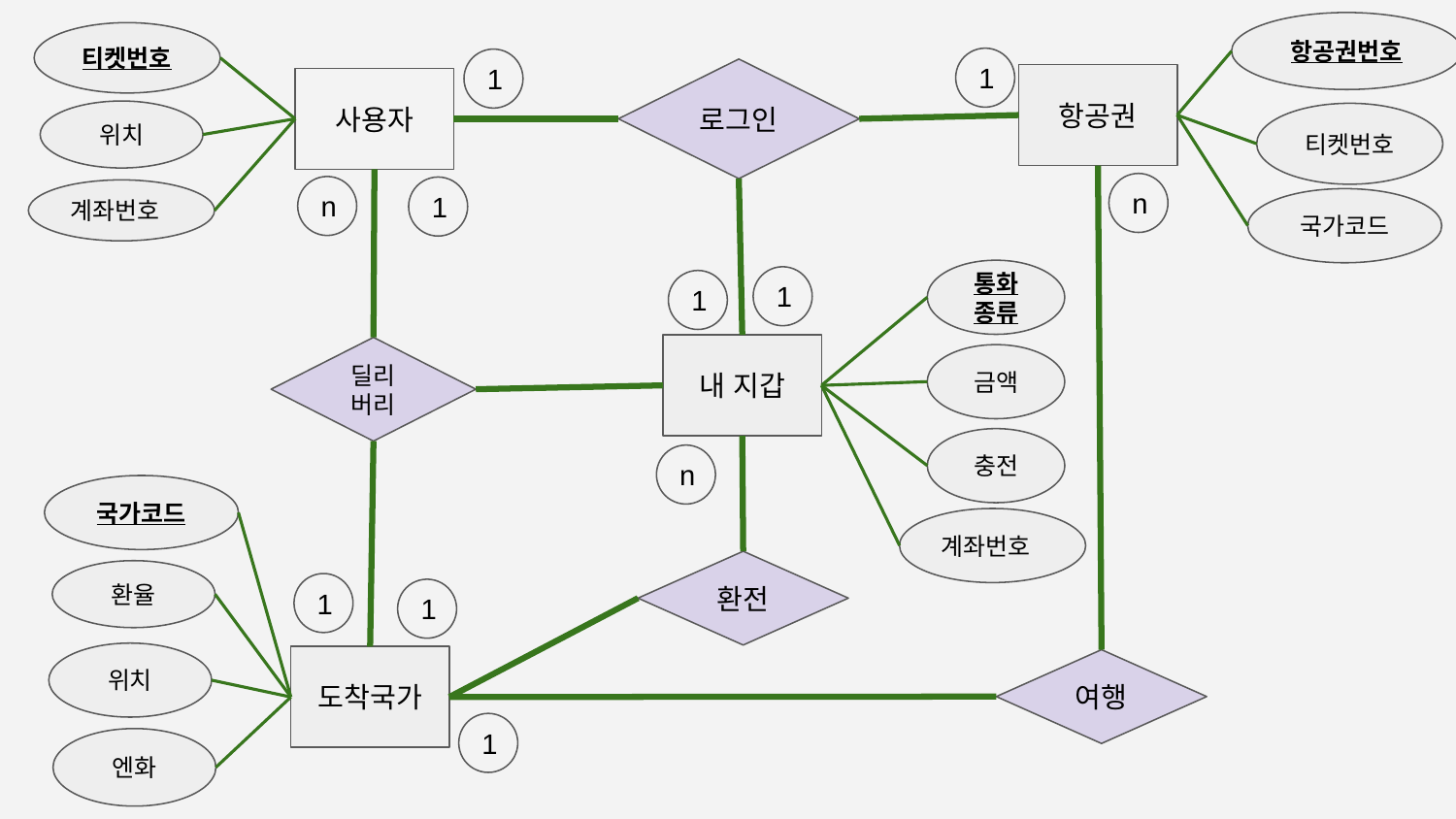

항공권번호
티켓번호
1
1
로그인
항공권
사용자
위치
티켓번호
n
n
1
계좌번호
국가코드
통화
종류
1
1
내 지갑
딜리
버리
금액
충전
n
국가코드
계좌번호
환전
환율
1
1
위치
도착국가
여행
1
엔화